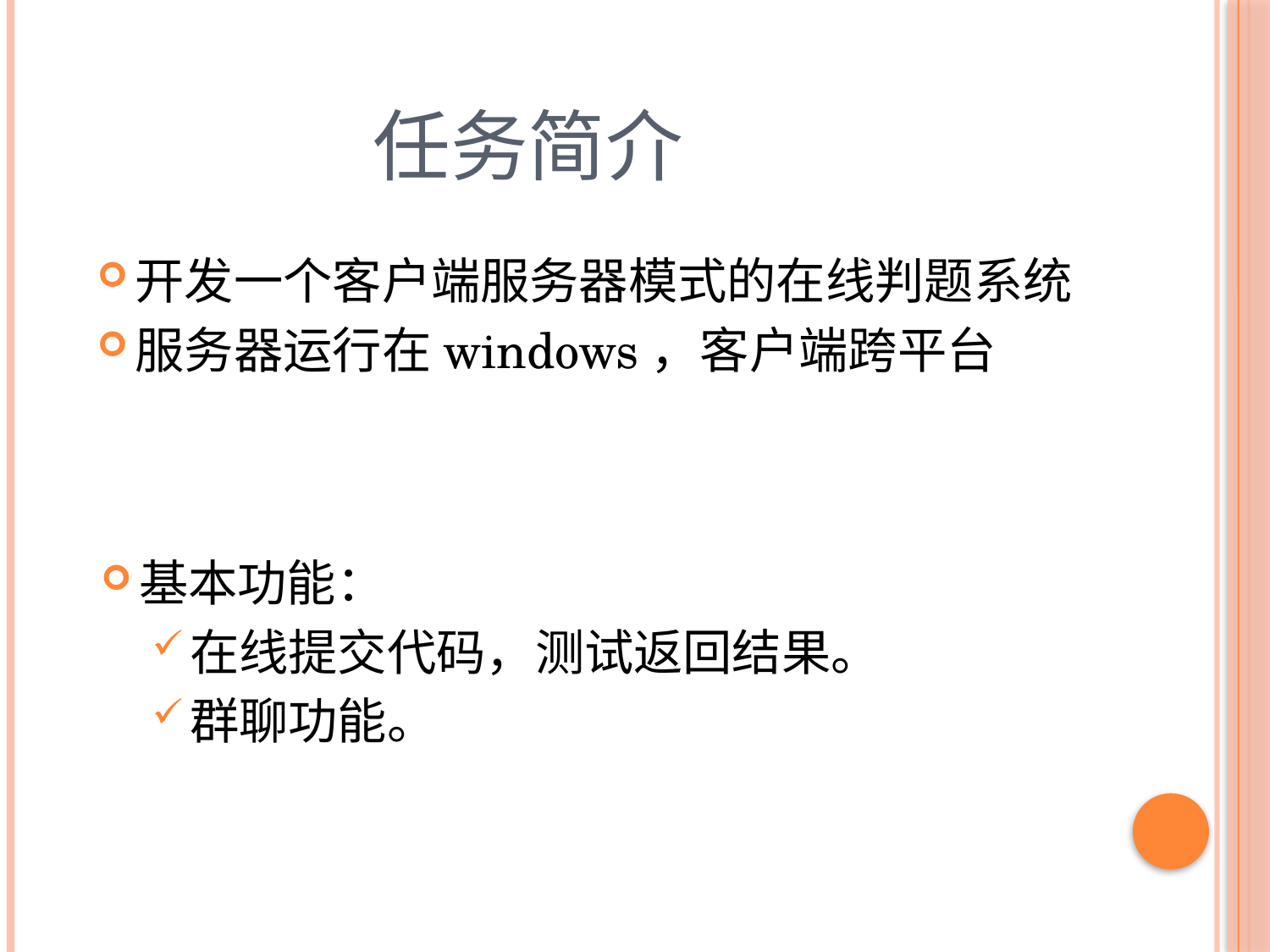

# 任务简介
开发一个客户端服务器模式的在线判题系统
服务器运行在windows，客户端跨平台
基本功能：
在线提交代码，测试返回结果。
群聊功能。